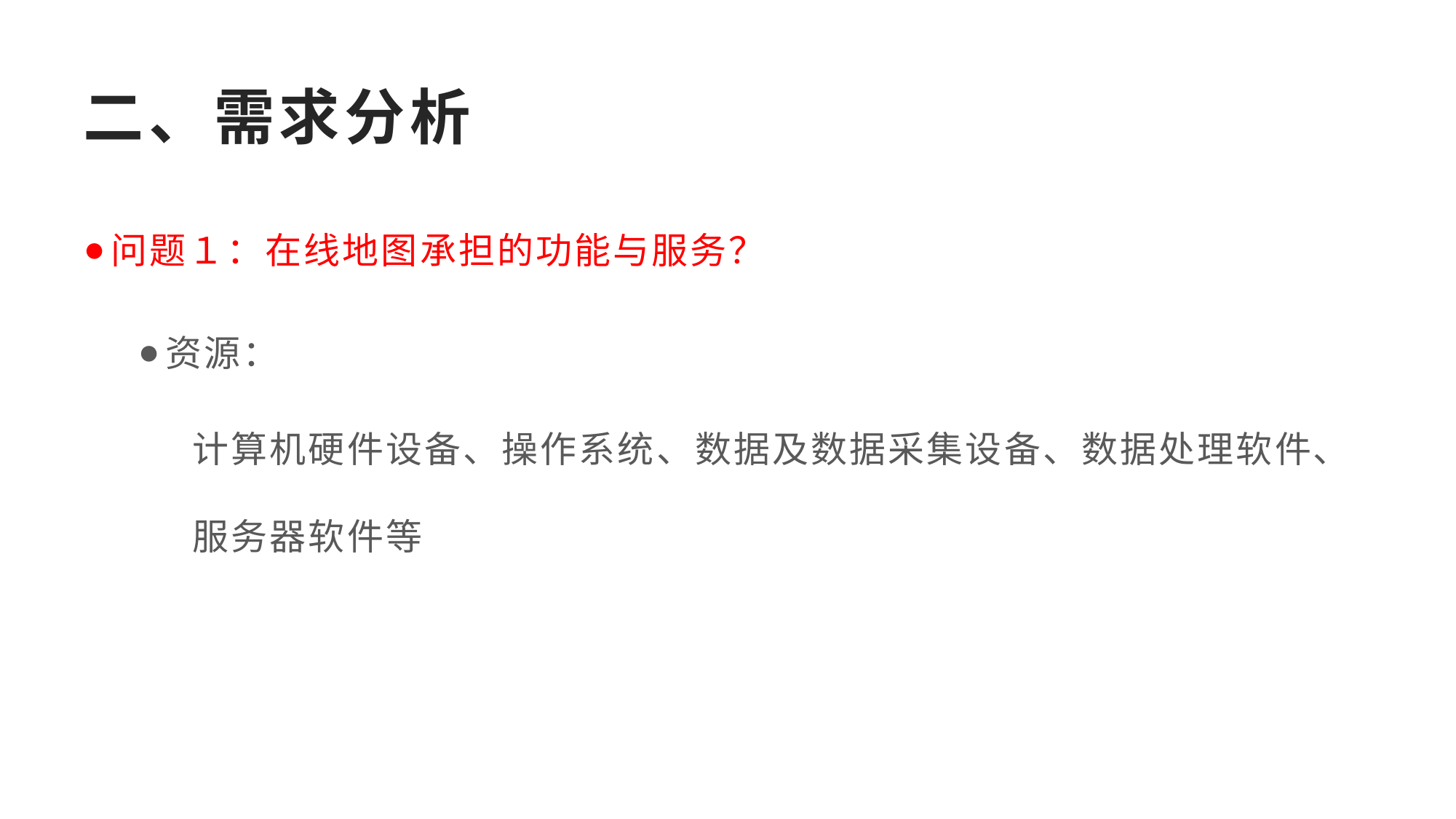

# 二、需求分析
问题１：在线地图承担的功能与服务？
资源：
计算机硬件设备、操作系统、数据及数据采集设备、数据处理软件、服务器软件等